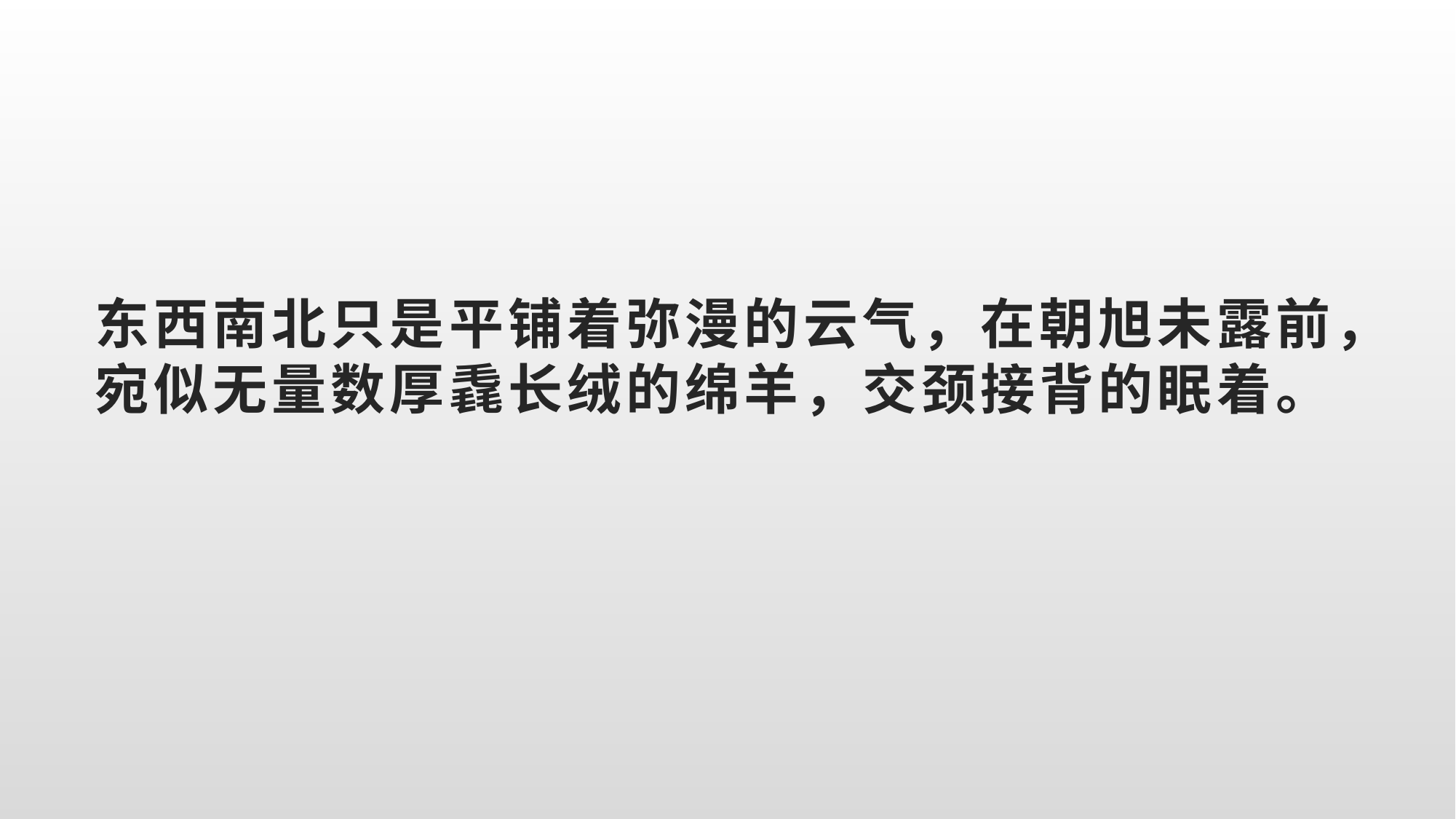

# 东西南北只是平铺着弥漫的云气，在朝旭未露前，宛似无量数厚毳长绒的绵羊，交颈接背的眠着。